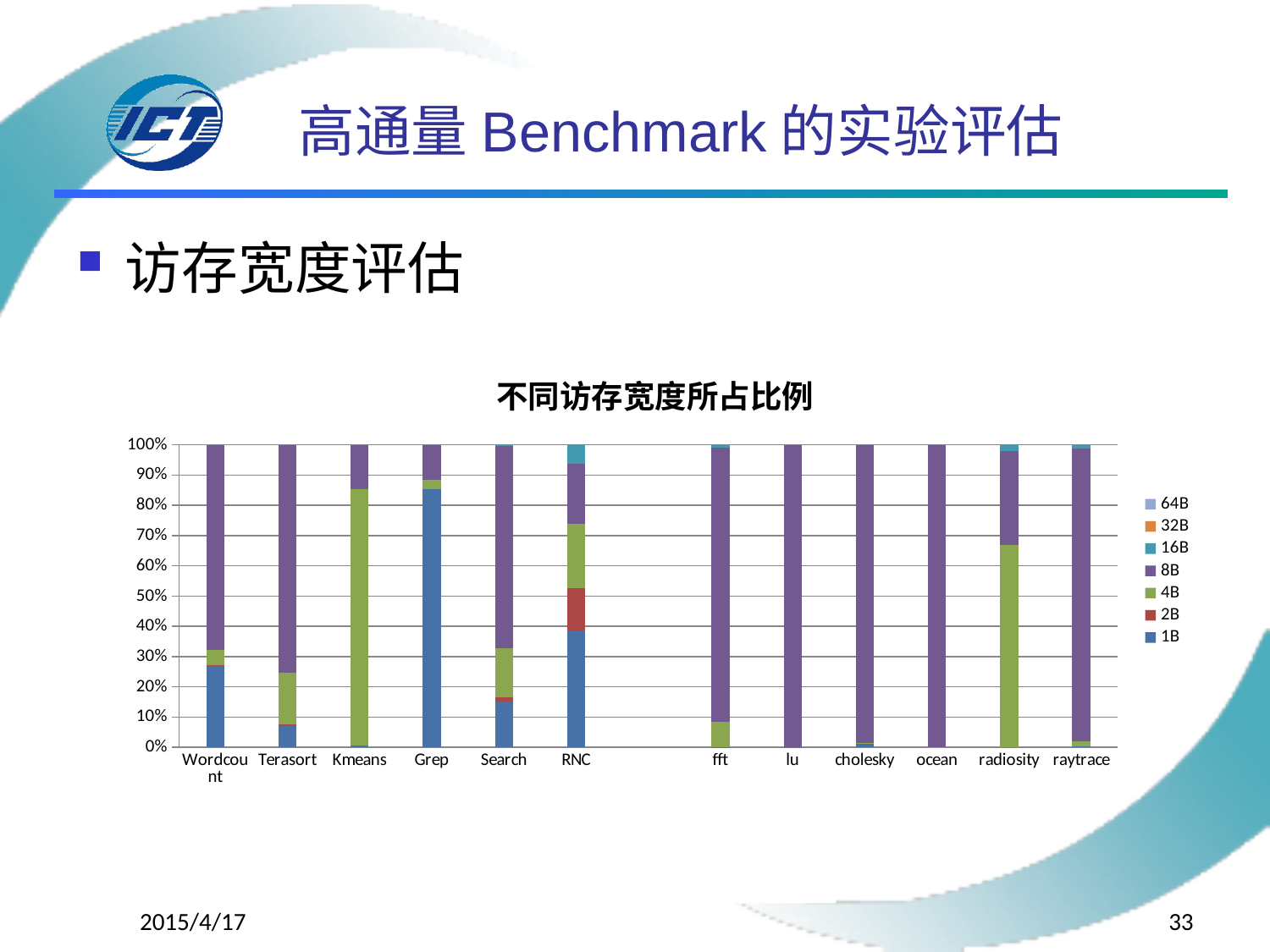

# 高通量Benchmark的实验评估
访存宽度评估

### Chart: 不同访存宽度所占比例

| Category | 1B | 2B | 4B | 8B | 16B | 32B | 64B |
|---|---|---|---|---|---|---|---|
| Wordcount | 348234806.0 | 7534.0 | 63565003.0 | 864005174.0 | 210.0 | 0.0 | 82.0 |
| Terasort | 353970602.0 | 10049810.0 | 815501558.0 | 3614172029.0 | 614.0 | 0.0 | 56.0 |
| Kmeans | 85074808.0 | 7737.0 | 11585485315.0 | 1998436365.0 | 174.0 | 0.0 | 11444.0 |
| Grep | 1523572940.0 | 7404.0 | 52131317.0 | 208425020.0 | 102.0 | 0.0 | 68.0 |
| Search | 199962502.0 | 19316131.0 | 215589385.0 | 885078429.0 | 2099895.0 | 0.0 | 0.0 |
| RNC | 746825213.0 | 272588874.0 | 413784996.0 | 386060985.0 | 119560017.0 | 0.0 | 0.0 |
|  | None | None | None | None | None | None | None |
| fft | 1451.0 | 51.0 | 8582073.0 | 91365362.0 | 962936.0 | 0.0 | 0.0 |
| lu | 32.0 | 0.0 | 240.0 | 101442347.0 | 0.0 | 0.0 | 0.0 |
| cholesky | 4961253.0 | 24182.0 | 1752385.0 | 416924688.0 | 131.0 | 0.0 | 0.0 |
| ocean | 11682.0 | 0.0 | 60718.0 | 101435309.0 | 288.0 | 0.0 | 0.0 |
| radiosity | 0.0 | 0.0 | 67972183.0 | 31421024.0 | 2110161.0 | 0.0 | 0.0 |
| raytrace | 395043.0 | 14.0 | 1518853.0 | 98626918.0 | 1126127.0 | 0.0 | 0.0 |
2015/4/17
33